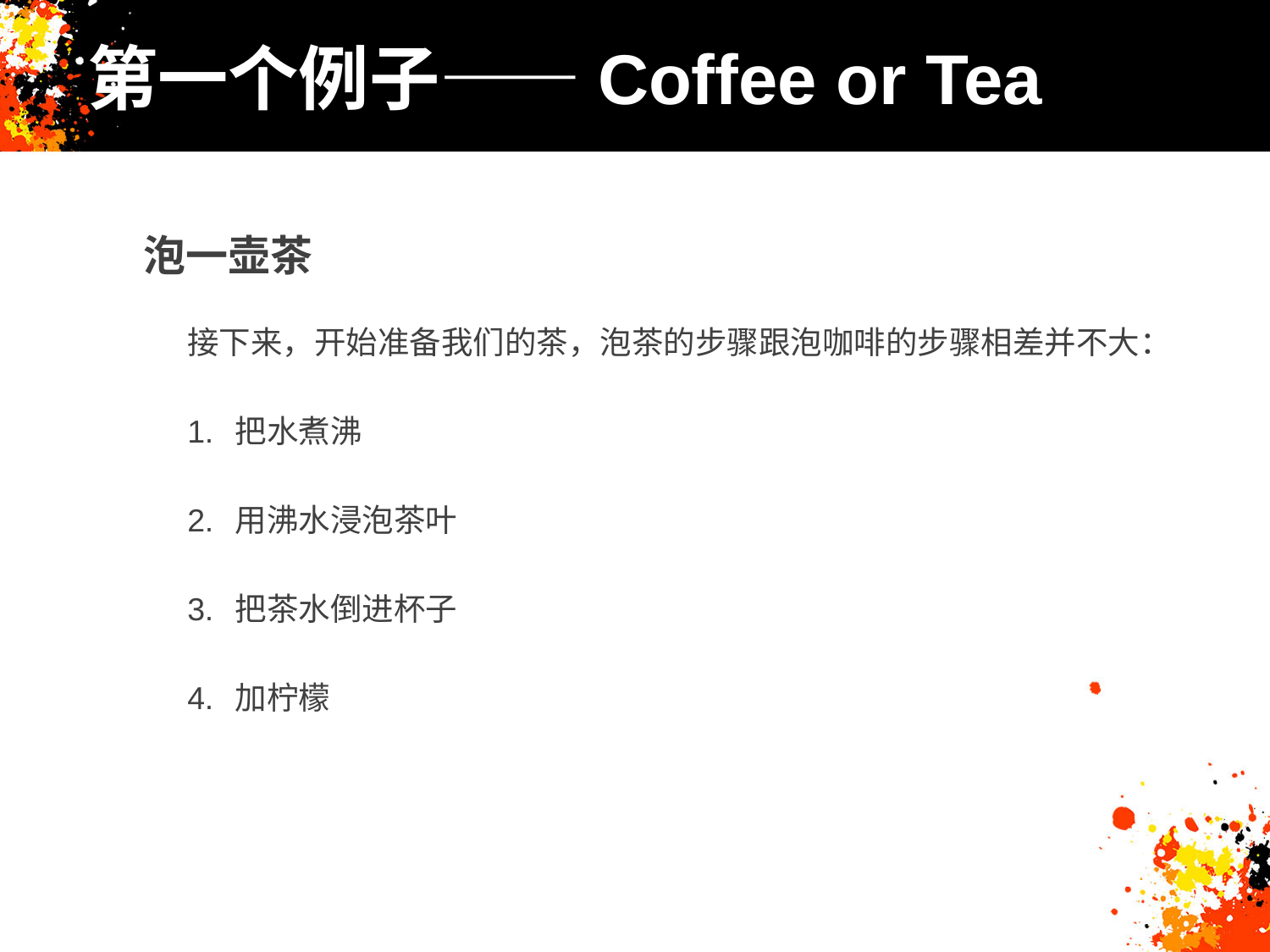

# 第一个例子——Coffee or Tea
泡一壶茶
接下来，开始准备我们的茶，泡茶的步骤跟泡咖啡的步骤相差并不大：

把水煮沸

用沸水浸泡茶叶

把茶水倒进杯子

加柠檬